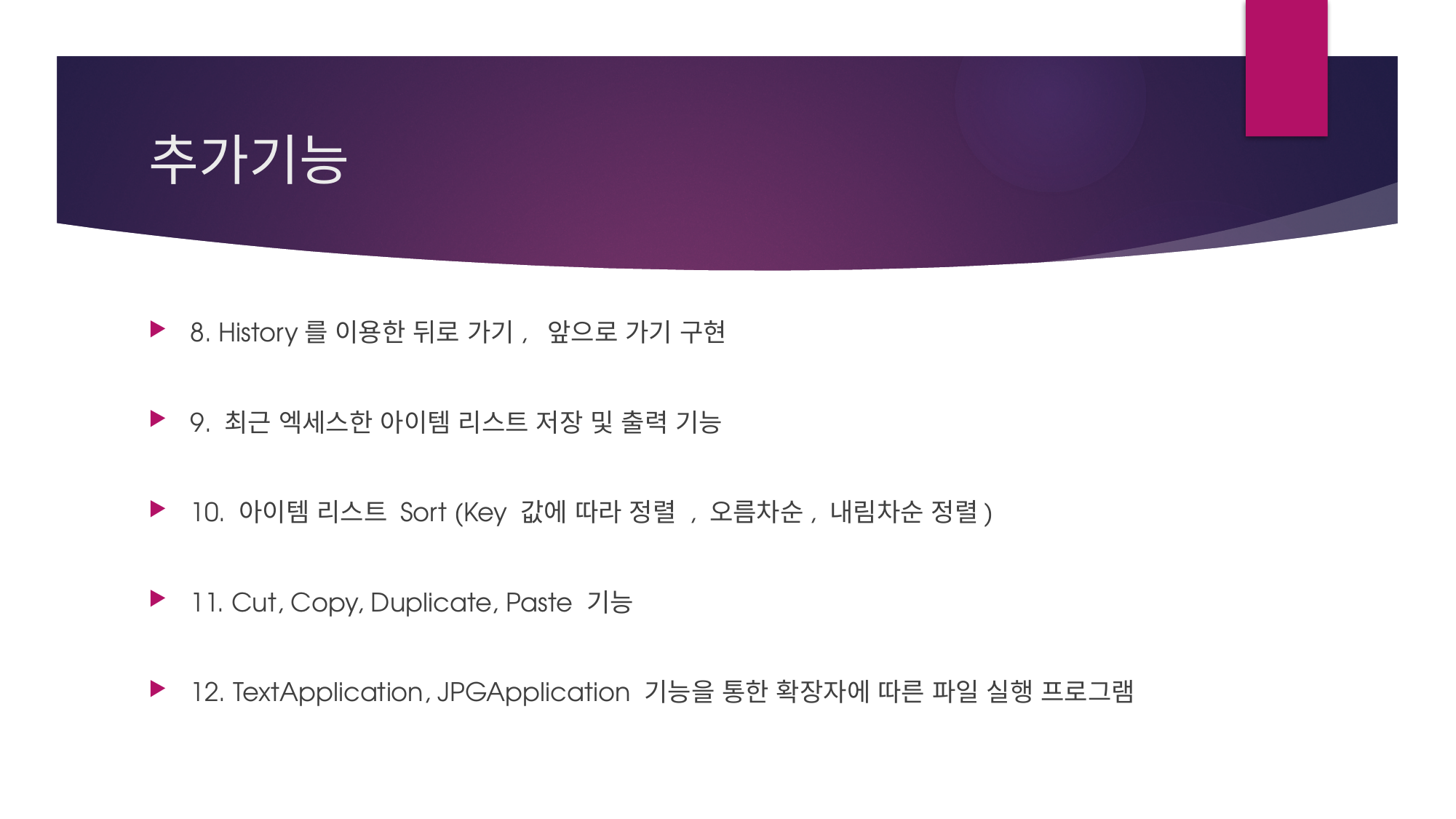

# 추가기능
8. History를 이용한 뒤로 가기,  앞으로 가기 구현

9. 최근 엑세스한 아이템 리스트 저장 및 출력 기능

10. 아이템 리스트 Sort (Key 값에 따라 정렬 , 오름차순, 내림차순 정렬)

11. Cut, Copy, Duplicate, Paste 기능

12. TextApplication, JPGApplication 기능을 통한 확장자에 따른 파일 실행 프로그램